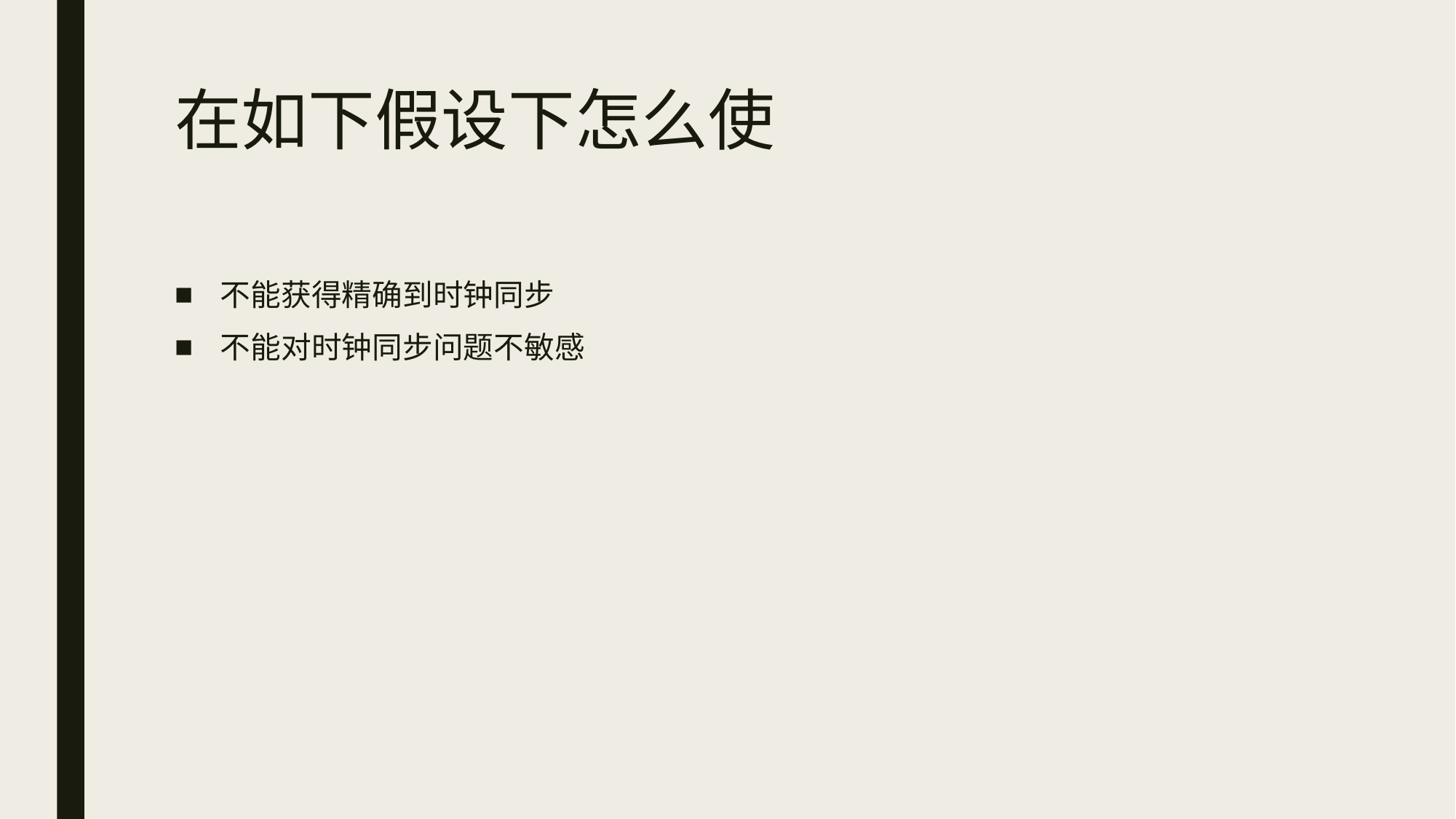

# 在如下假设下怎么使
不能获得精确到时钟同步
不能对时钟同步问题不敏感